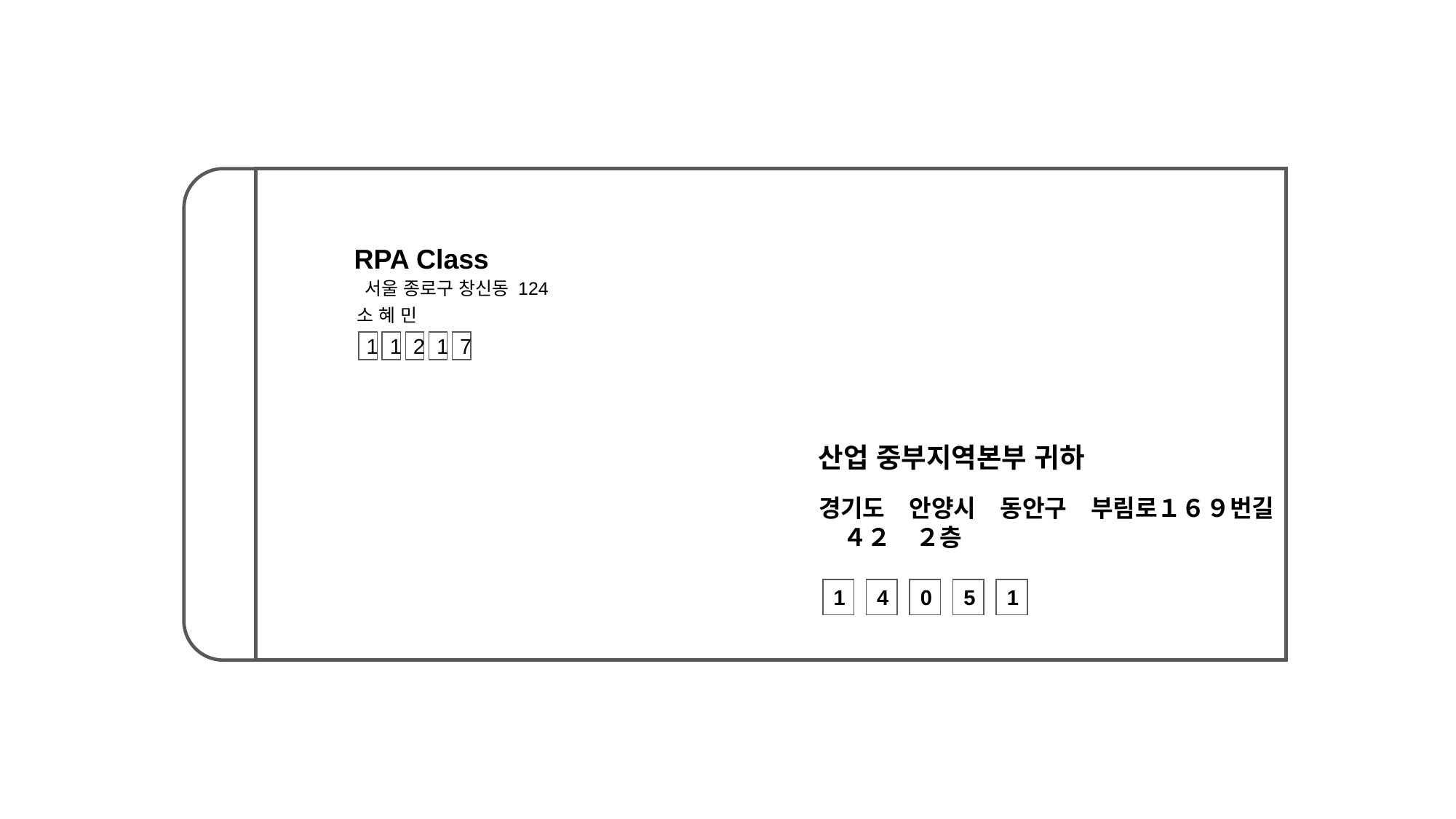

RPA Class
서울 종로구 창신동 124
소 혜 민
1
1
2
1
7
산업 중부지역본부 귀하
경기도　안양시　동안구　부림로１６９번길　４２　２층
1
4
0
5
1